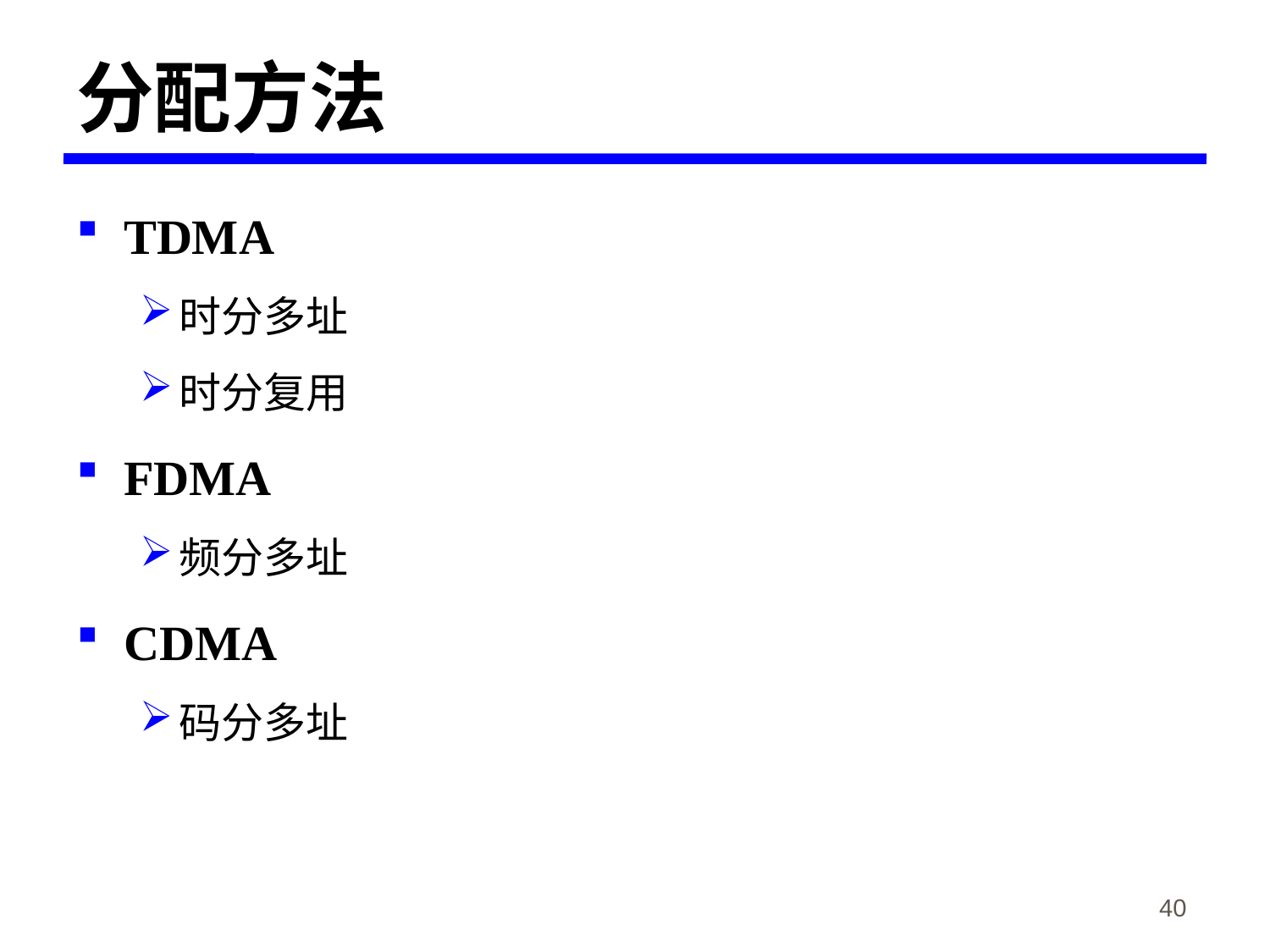

# 分配方法
TDMA
时分多址
时分复用
FDMA
频分多址
CDMA
码分多址
《物联网概论》-韩毅刚
40